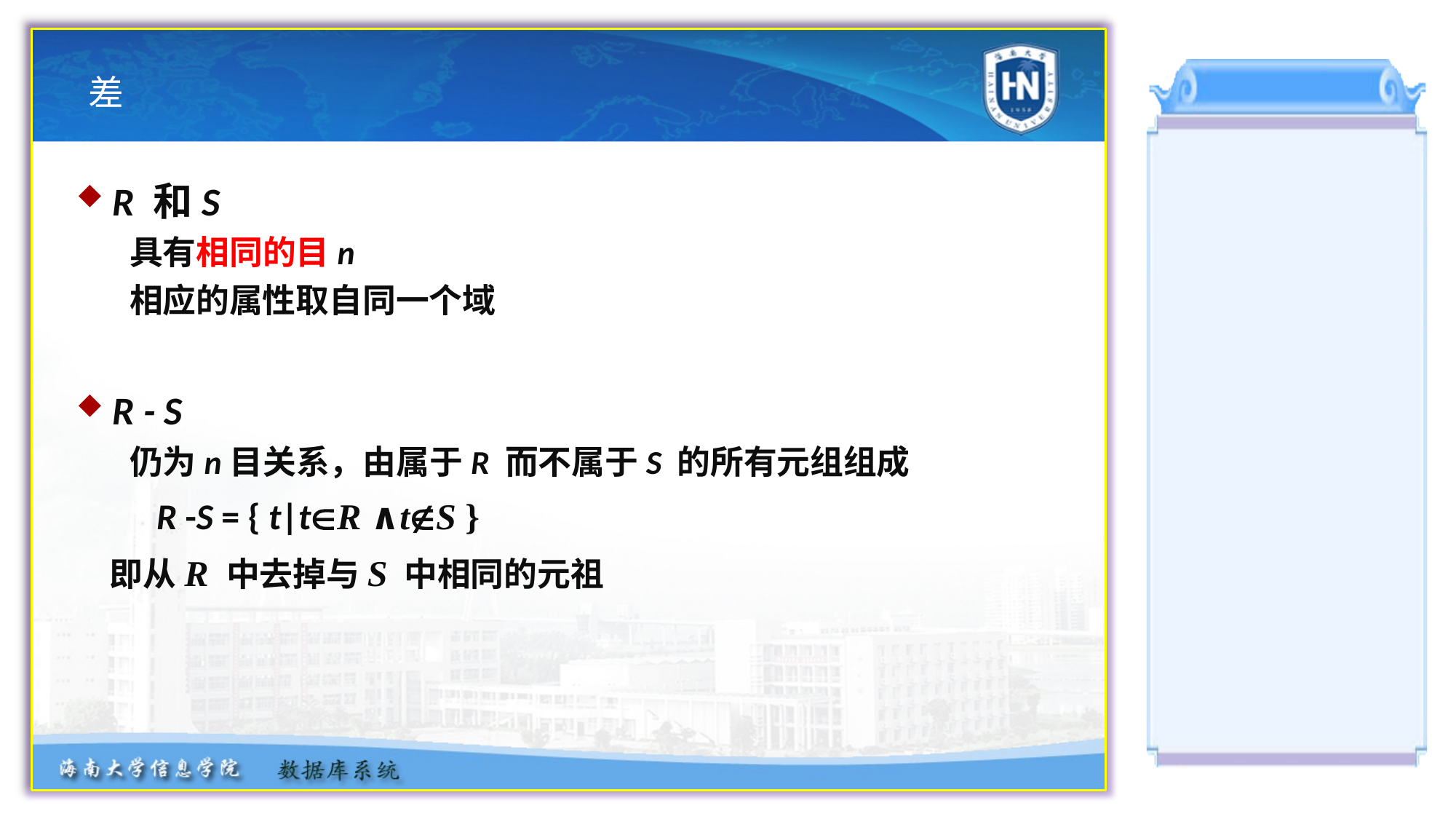

# 差
R 和S
具有相同的目n
相应的属性取自同一个域

R - S
仍为n目关系，由属于R 而不属于S 的所有元组组成
         R -S = { t|t∈R ∧t∉S }
   即从R 中去掉与S 中相同的元祖